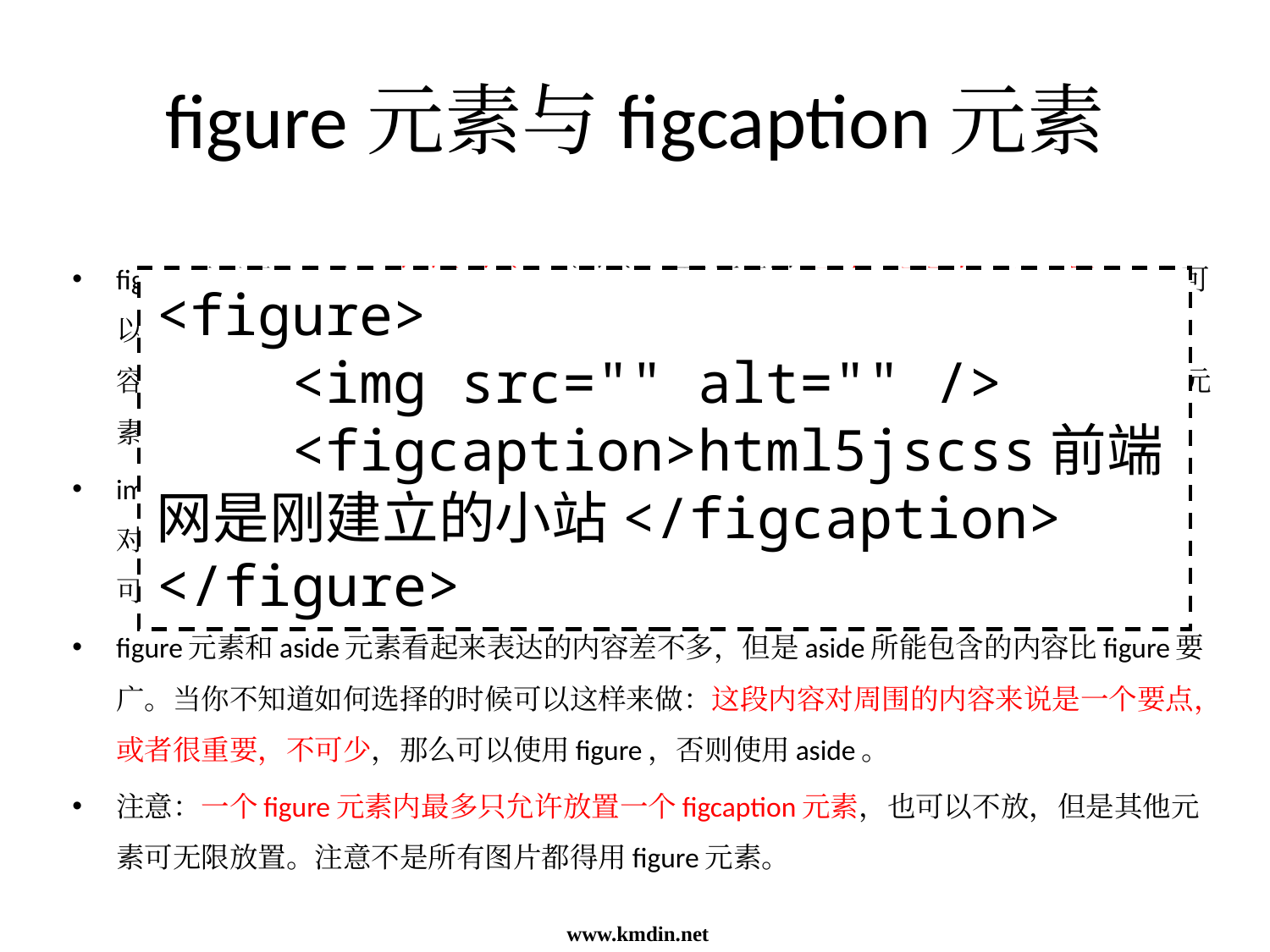

# figure元素与figcaption元素
figure元素用来包含一块独立内容，该内容如果被移除掉不会对周围的内容有影响。它可以用来表示图片、统计图、图表、音频、视频、代码片段等。如果需要你也可以给该内容添加一个标题，这个标题使用figcaption来表示。figcaption只能作为figure元素的子元素，可以放在figure元素内的任何位置。
img 标签也有语义的。如果纯粹只是为了呈现的图，也不在文档其他地方引用，那就绝对不要用figure。如果和上下文有关，也可以把它移动到附录，那就别用figure，aside可能适合。
figure元素和aside元素看起来表达的内容差不多，但是aside所能包含的内容比figure要广。当你不知道如何选择的时候可以这样来做：这段内容对周围的内容来说是一个要点，或者很重要，不可少，那么可以使用figure，否则使用aside。
注意：一个figure元素内最多只允许放置一个figcaption元素，也可以不放，但是其他元素可无限放置。注意不是所有图片都得用figure元素。
<figure>
    <img src="" alt="" />
    <figcaption>html5jscss前端网是刚建立的小站</figcaption>
</figure>